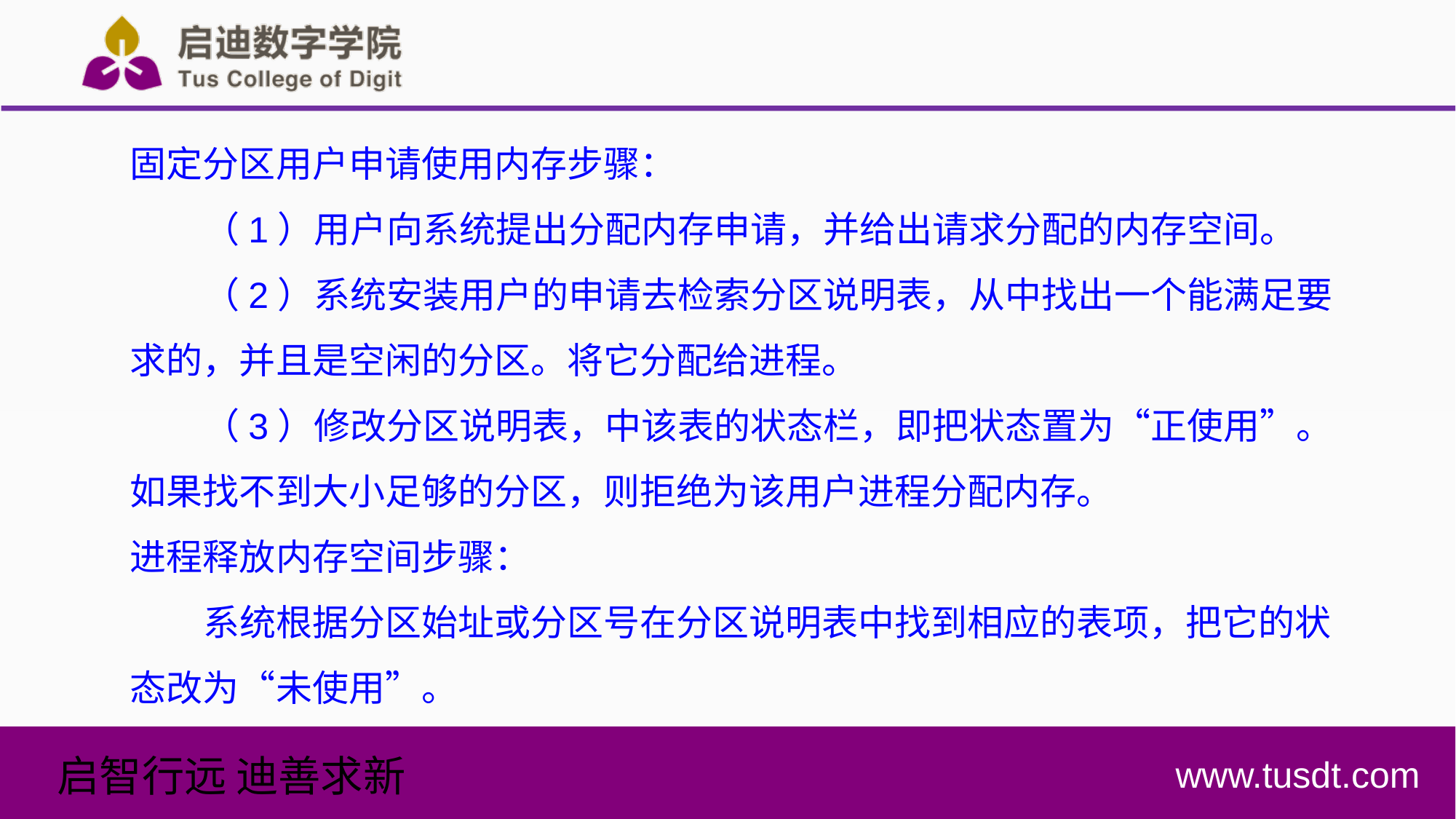

固定分区用户申请使用内存步骤：
（1）用户向系统提出分配内存申请，并给出请求分配的内存空间。
（2）系统安装用户的申请去检索分区说明表，从中找出一个能满足要求的，并且是空闲的分区。将它分配给进程。
（3）修改分区说明表，中该表的状态栏，即把状态置为“正使用”。如果找不到大小足够的分区，则拒绝为该用户进程分配内存。
进程释放内存空间步骤：
系统根据分区始址或分区号在分区说明表中找到相应的表项，把它的状态改为“未使用”。